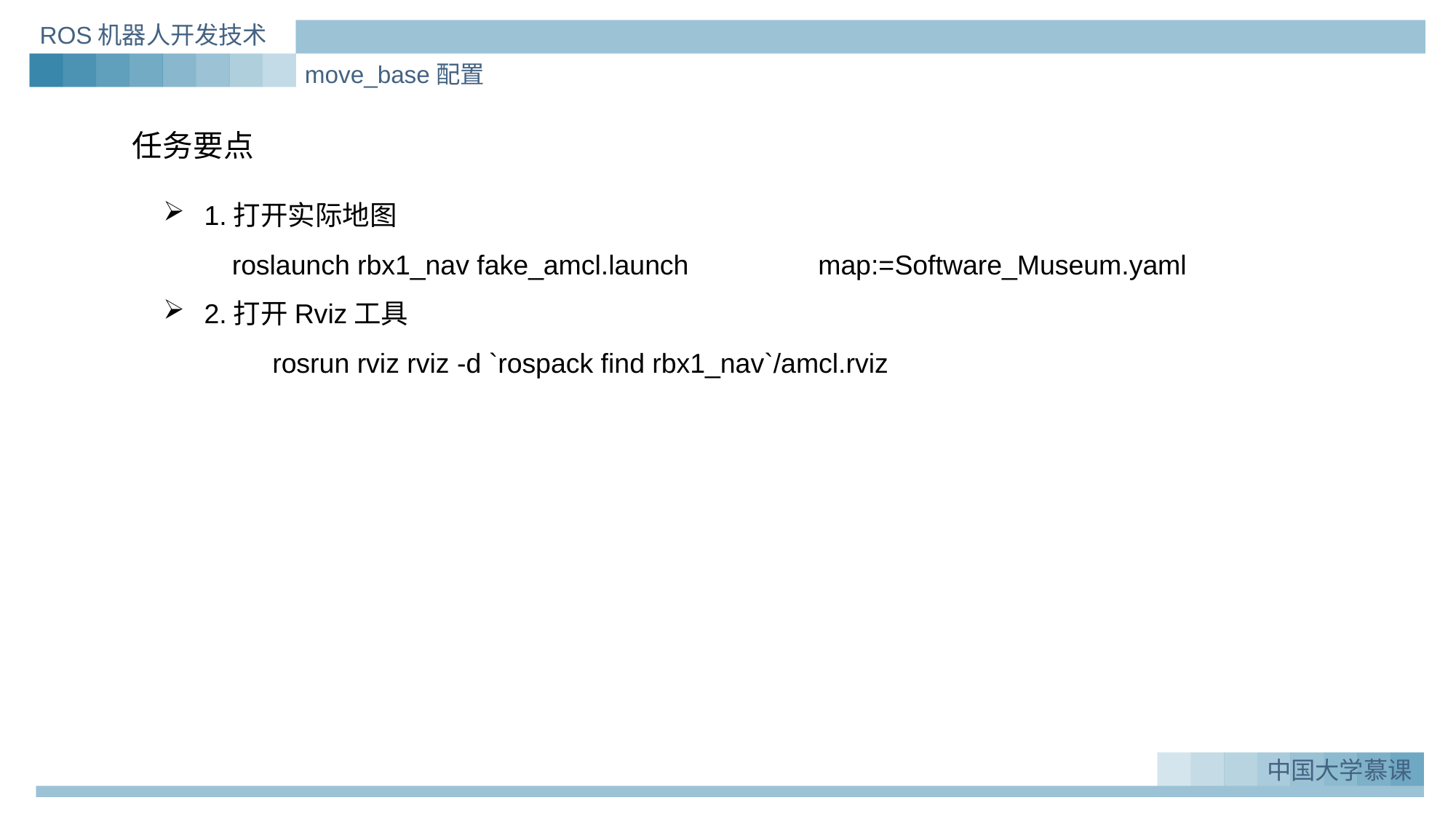

ROS机器人开发技术
move_base配置
任务要点
1.打开实际地图
         roslaunch rbx1_nav fake_amcl.launch              	map:=Software_Museum.yaml
2.打开Rviz工具
	rosrun rviz rviz -d `rospack find rbx1_nav`/amcl.rviz
中国大学慕课